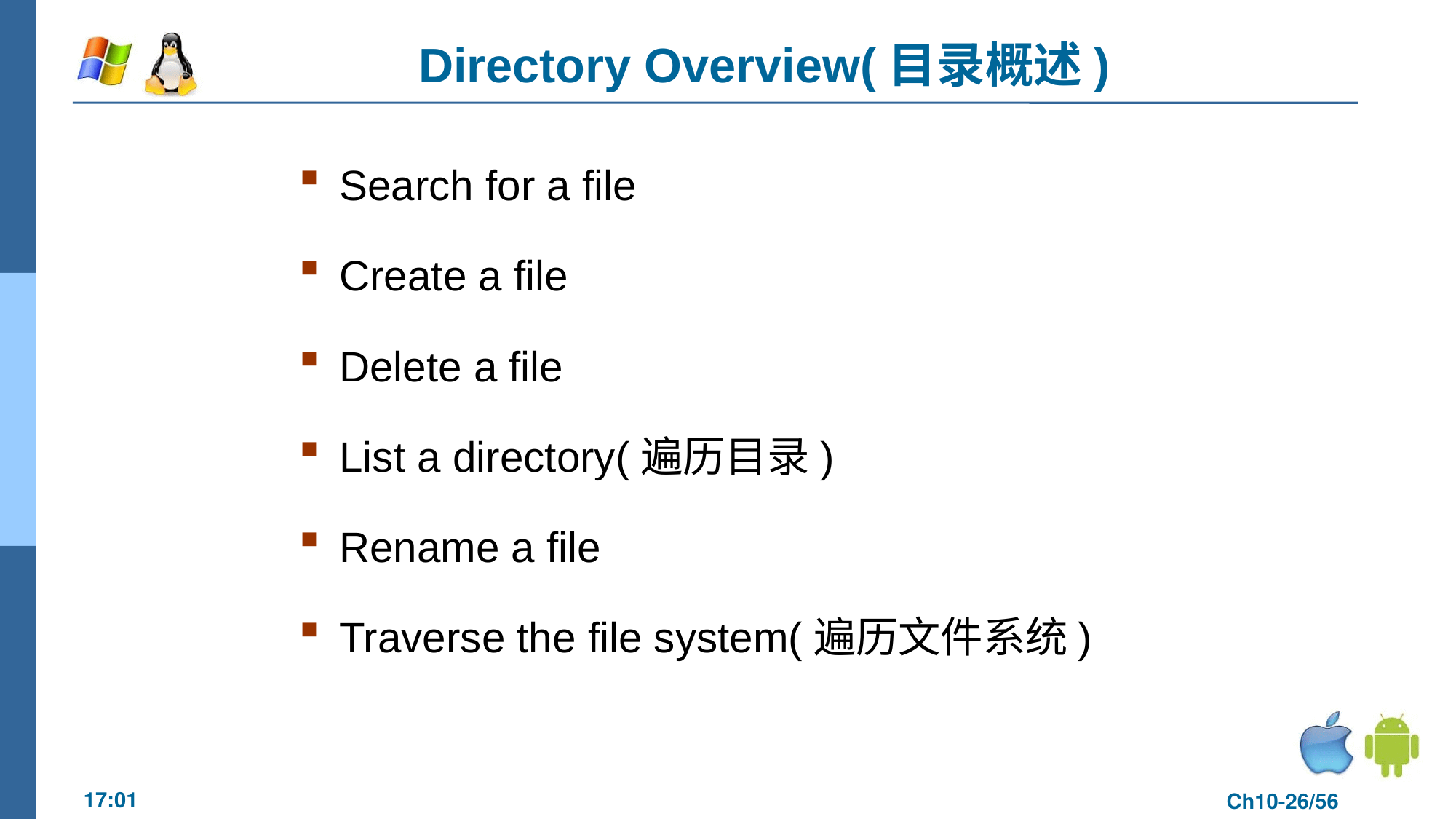

# Directory Overview(目录概述)
Search for a file

Create a file

Delete a file

List a directory(遍历目录)

Rename a file

Traverse the file system(遍历文件系统)